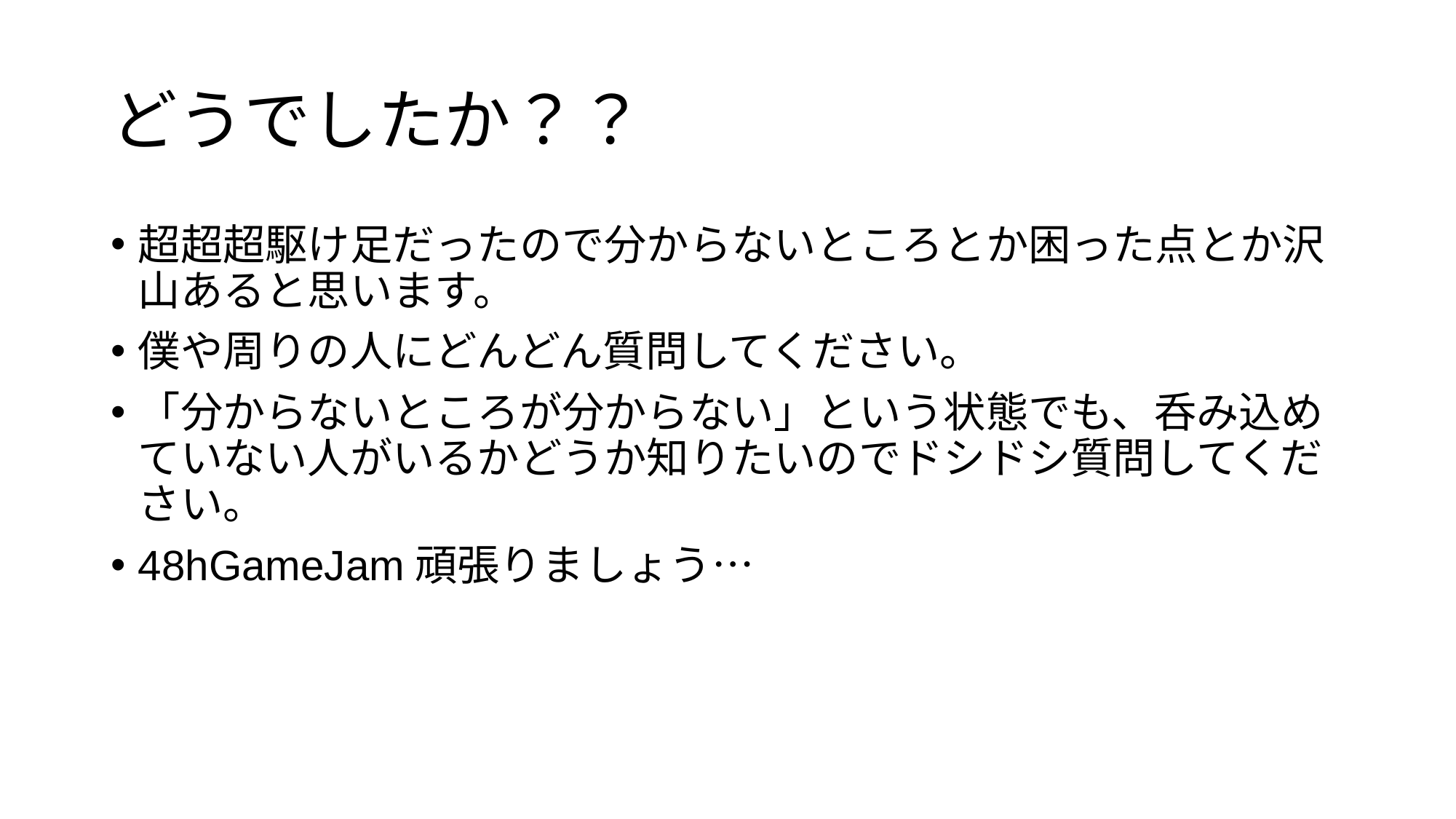

# どうでしたか？？
超超超駆け足だったので分からないところとか困った点とか沢山あると思います。
僕や周りの人にどんどん質問してください。
「分からないところが分からない」という状態でも、呑み込めていない人がいるかどうか知りたいのでドシドシ質問してください。
48hGameJam頑張りましょう…